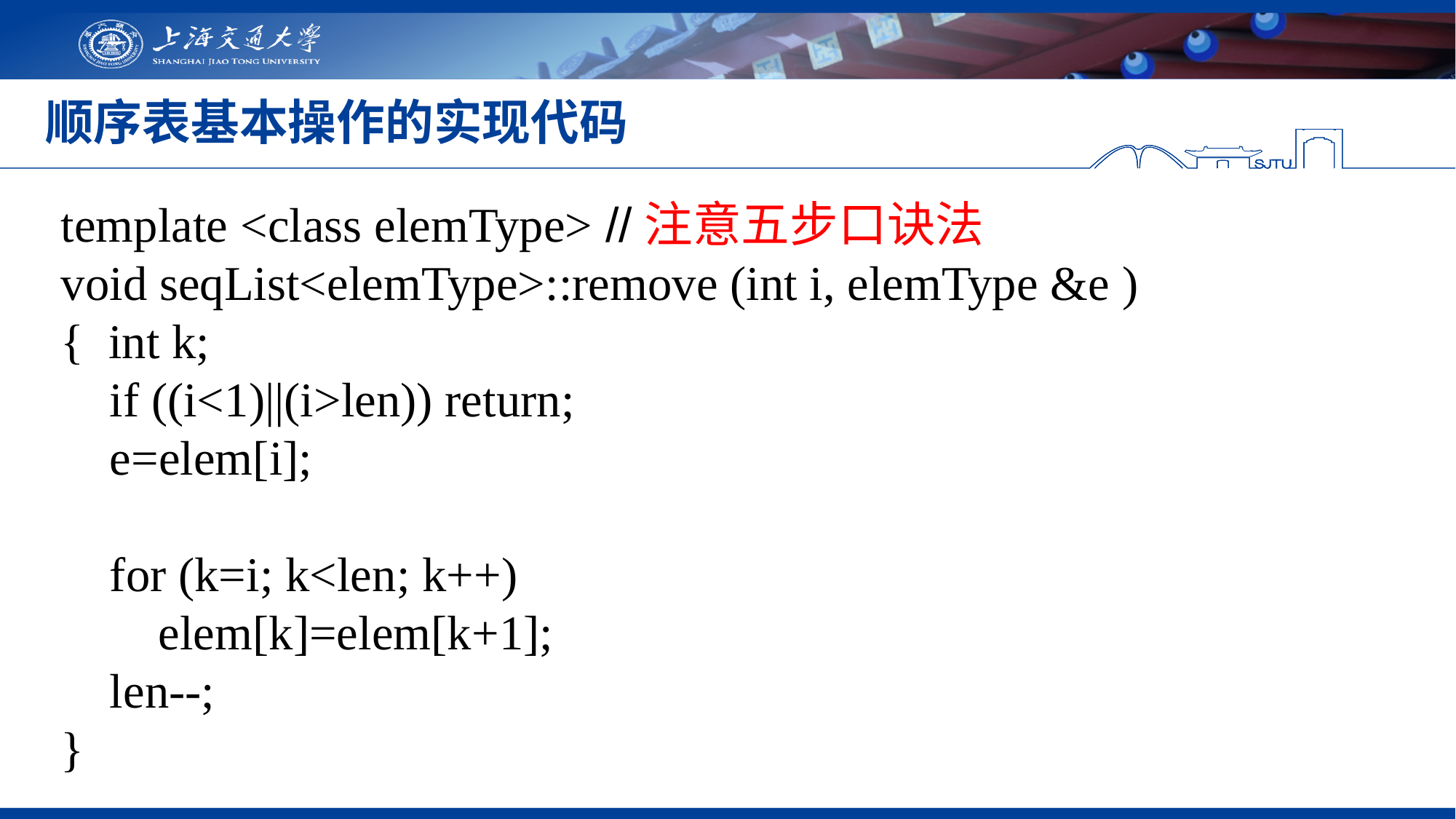

# 顺序表基本操作的实现代码
template <class elemType> //注意五步口诀法
void seqList<elemType>::remove (int i, elemType &e )
{  int k;
    if ((i<1)||(i>len)) return;
    e=elem[i];

    for (k=i; k<len; k++)
        elem[k]=elem[k+1];
    len--;
}